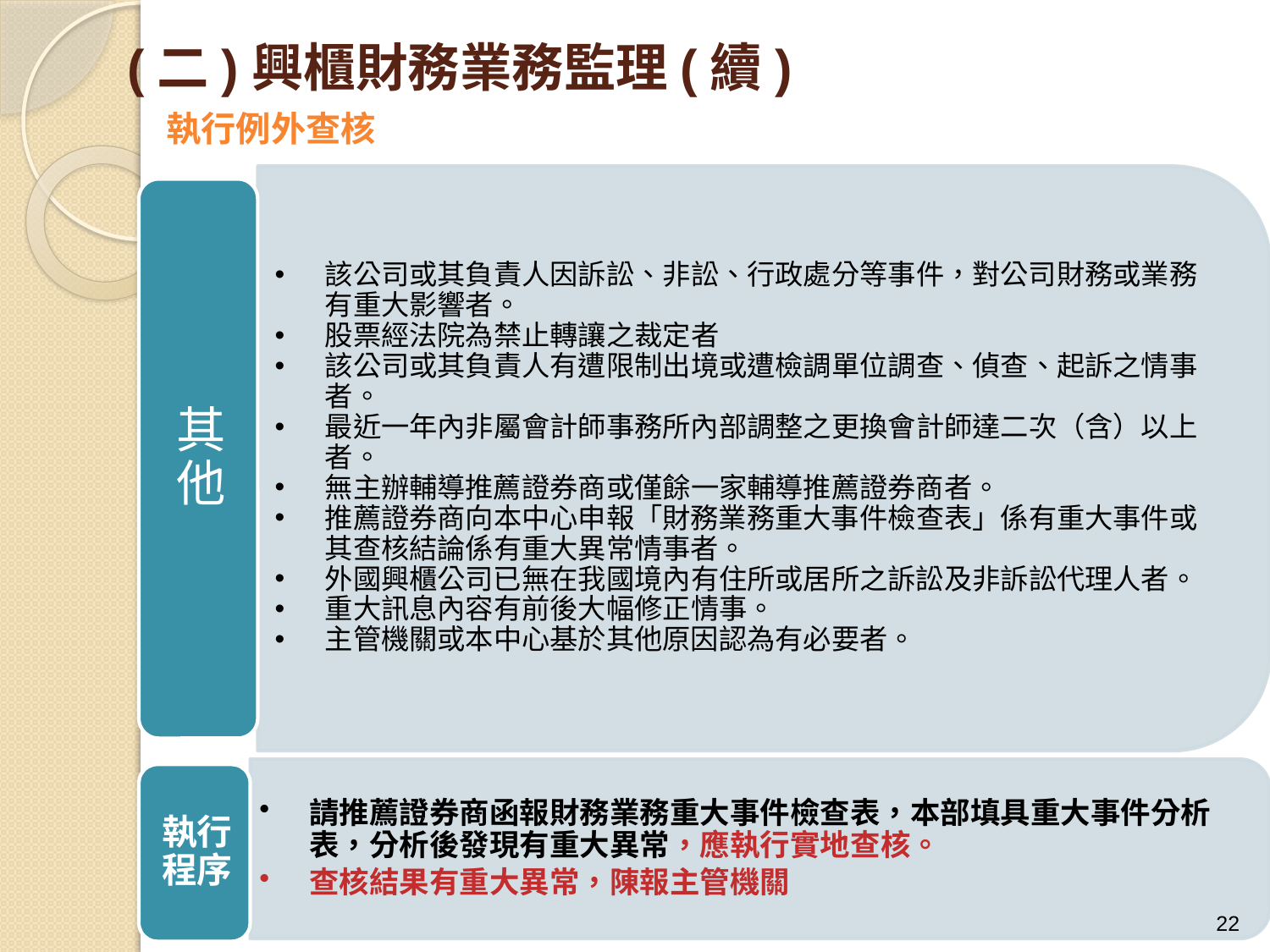

(二)興櫃財務業務監理(續)
# 執行例外查核
該公司或其負責人因訴訟、非訟、行政處分等事件，對公司財務或業務有重大影響者。
股票經法院為禁止轉讓之裁定者
該公司或其負責人有遭限制出境或遭檢調單位調查、偵查、起訴之情事者。
最近一年內非屬會計師事務所內部調整之更換會計師達二次（含）以上者。
無主辦輔導推薦證券商或僅餘一家輔導推薦證券商者。
推薦證券商向本中心申報「財務業務重大事件檢查表」係有重大事件或其查核結論係有重大異常情事者。
外國興櫃公司已無在我國境內有住所或居所之訴訟及非訴訟代理人者。
重大訊息內容有前後大幅修正情事。
主管機關或本中心基於其他原因認為有必要者。
其他
請推薦證券商函報財務業務重大事件檢查表，本部填具重大事件分析表，分析後發現有重大異常，應執行實地查核。
查核結果有重大異常，陳報主管機關
執行程序
22